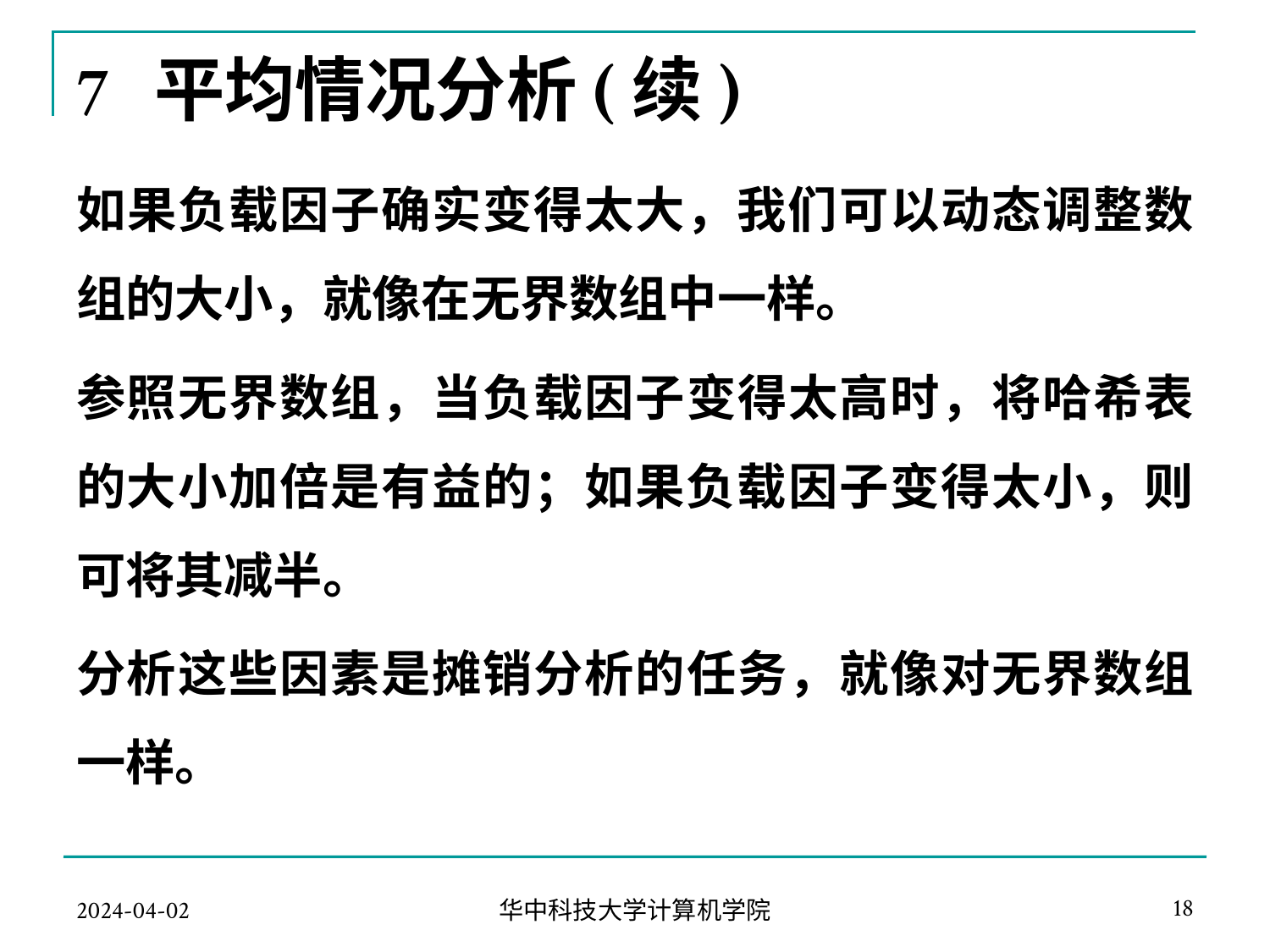

# 7  平均情况分析(续)
如果负载因子确实变得太大，我们可以动态调整数组的大小，就像在无界数组中一样。
参照无界数组，当负载因子变得太高时，将哈希表的大小加倍是有益的；如果负载因子变得太小，则可将其减半。
分析这些因素是摊销分析的任务，就像对无界数组一样。
2024-04-02
18
华中科技大学计算机学院